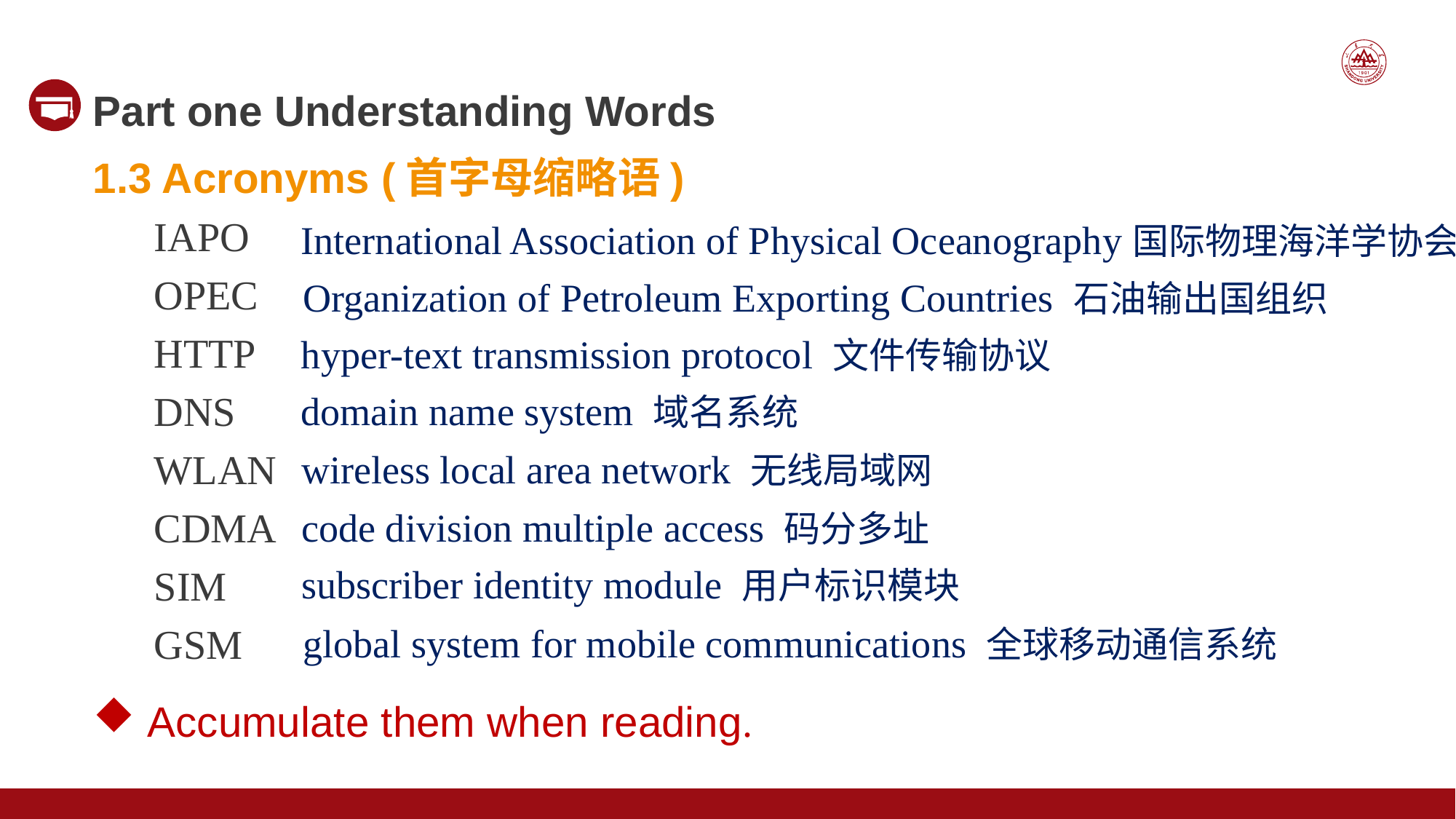

Part one Understanding Words

1.3 Acronyms (首字母缩略语)
      IAPO
      OPEC
      HTTP
      DNS
      WLAN
      CDMA
      SIM
      GSM
Accumulate them when reading.
International Association of Physical Oceanography国际物理海洋学协会
Organization of Petroleum Exporting Countries 石油输出国组织
hyper-text transmission protocol 文件传输协议
domain name system 域名系统
wireless local area network 无线局域网
code division multiple access 码分多址
subscriber identity module 用户标识模块
global system for mobile communications 全球移动通信系统